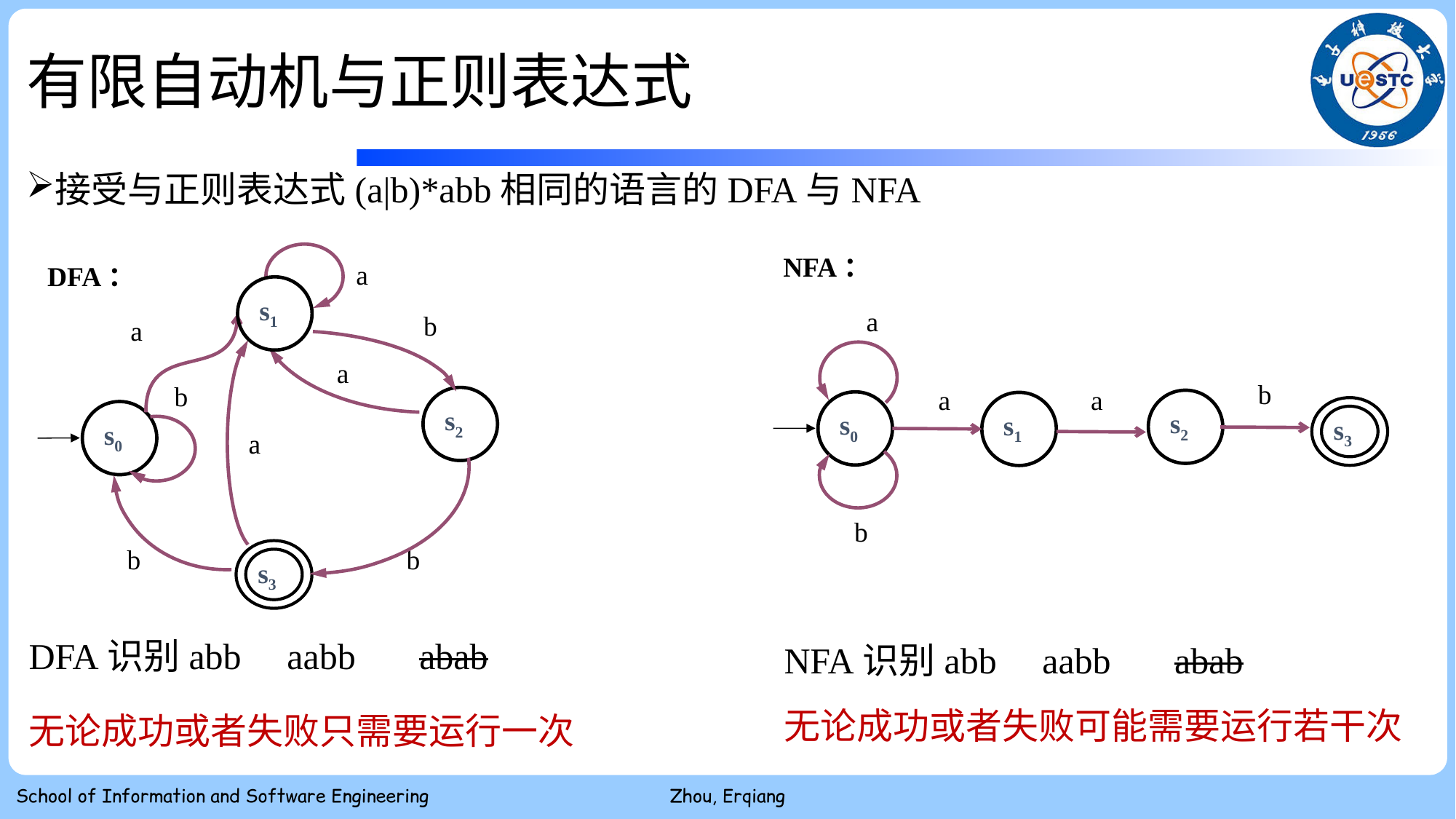

# 有限自动机与正则表达式
接受与正则表达式(a|b)*abb相同的语言的DFA与NFA

a
DFA：
b
a

a
b
s2
s0

a

s3
b
b
s1

NFA：
a

b
a
a
s2
s0
s1
s3

b
DFA识别abb     aabb       abab
无论成功或者失败只需要运行一次
NFA识别abb     aabb       abab
无论成功或者失败可能需要运行若干次
School of Information and Software Engineering
Zhou, Erqiang
10